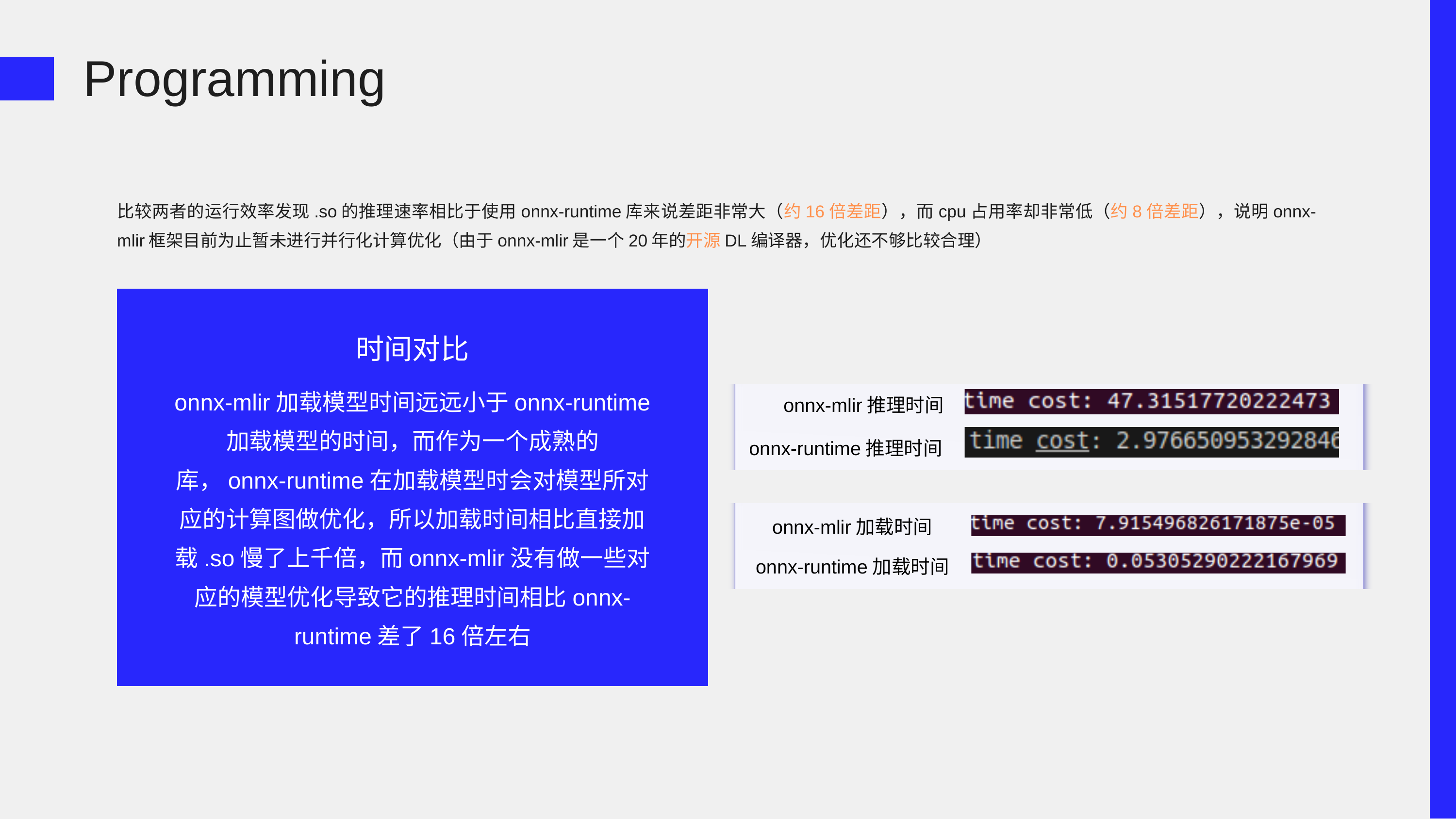

Programming

比较两者的运行效率发现.so的推理速率相比于使用onnx-runtime库来说差距非常大（约16倍差距），而cpu占用率却非常低（约8倍差距），说明onnx-mlir框架目前为止暂未进行并行化计算优化（由于onnx-mlir是一个20年的开源DL编译器，优化还不够比较合理）

时间对比
onnx-mlir加载模型时间远远小于onnx-runtime加载模型的时间，而作为一个成熟的库，onnx-runtime在加载模型时会对模型所对应的计算图做优化，所以加载时间相比直接加载.so慢了上千倍，而onnx-mlir没有做一些对应的模型优化导致它的推理时间相比onnx-runtime差了16倍左右

onnx-mlir推理时间

onnx-runtime推理时间

onnx-mlir加载时间

onnx-runtime加载时间